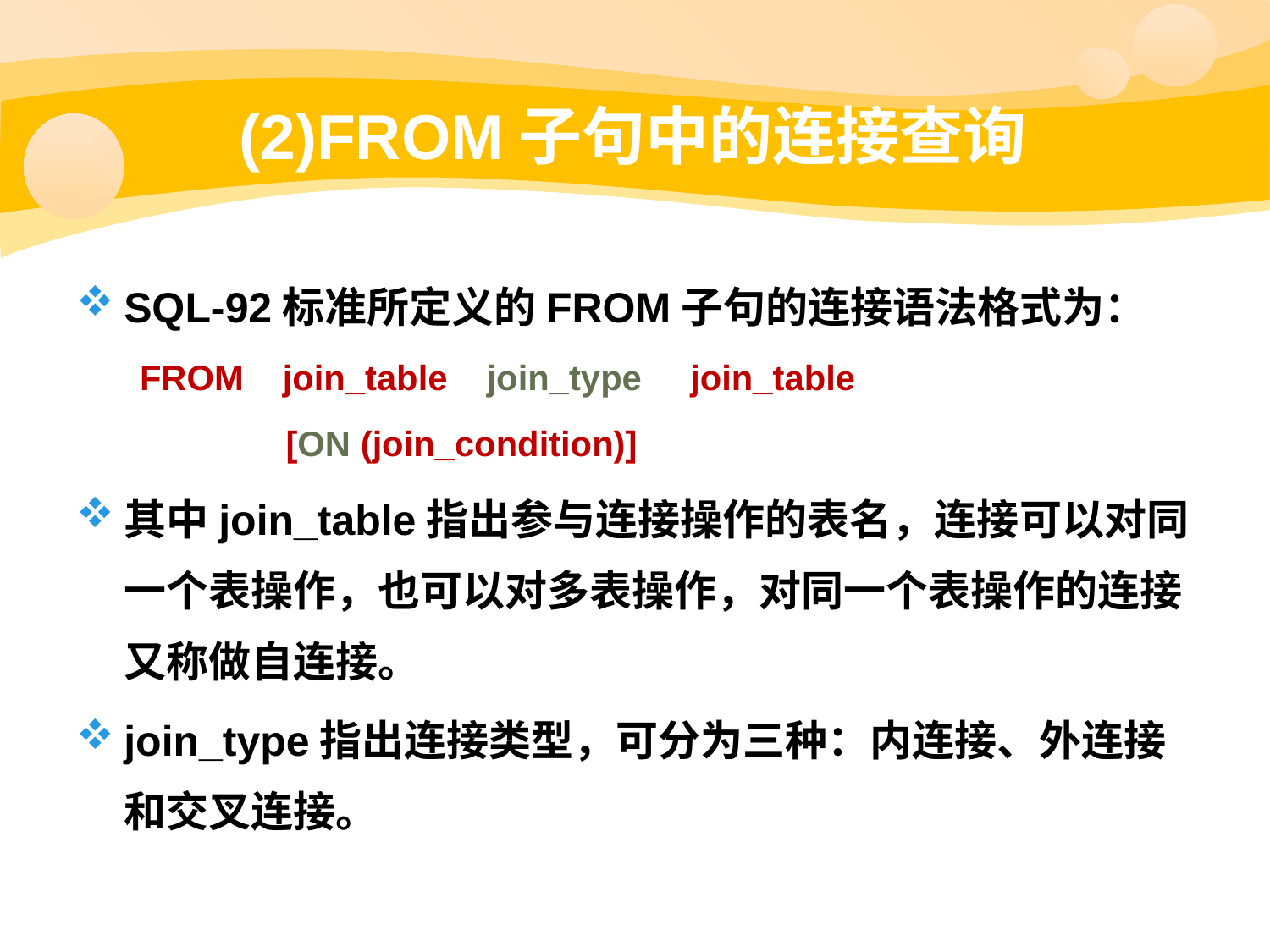

# (2)FROM子句中的连接查询
SQL-92标准所定义的FROM子句的连接语法格式为：
FROM    join_table    join_type     join_table
               [ON (join_condition)]
其中join_table指出参与连接操作的表名，连接可以对同一个表操作，也可以对多表操作，对同一个表操作的连接又称做自连接。
join_type指出连接类型，可分为三种：内连接、外连接和交叉连接。